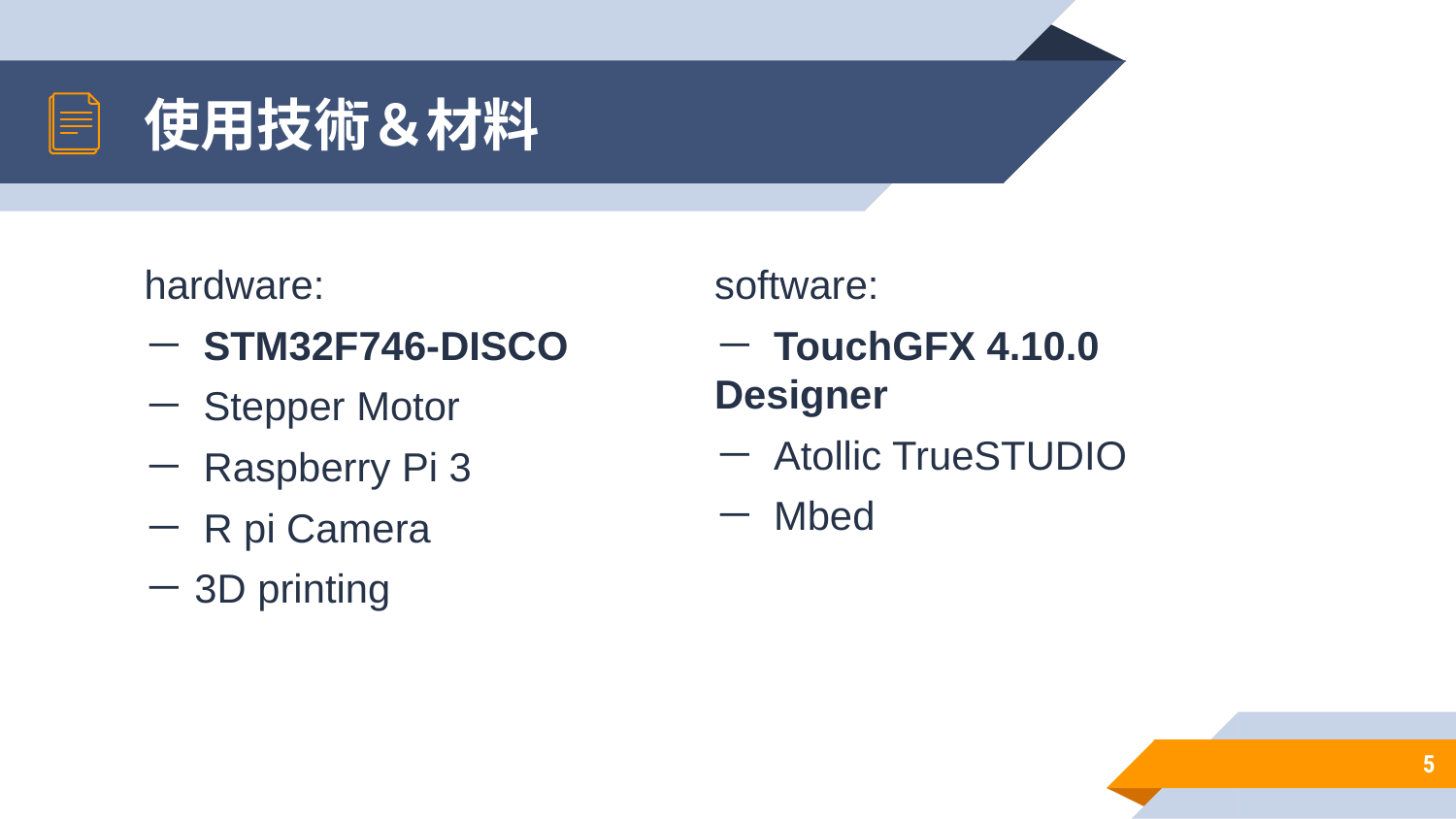

# 使用技術＆材料

hardware:
－ STM32F746-DISCO
－ Stepper Motor
－ Raspberry Pi 3
－ R pi Camera
－3D printing
software:
－ TouchGFX 4.10.0 Designer
－ Atollic TrueSTUDIO
－ Mbed

5